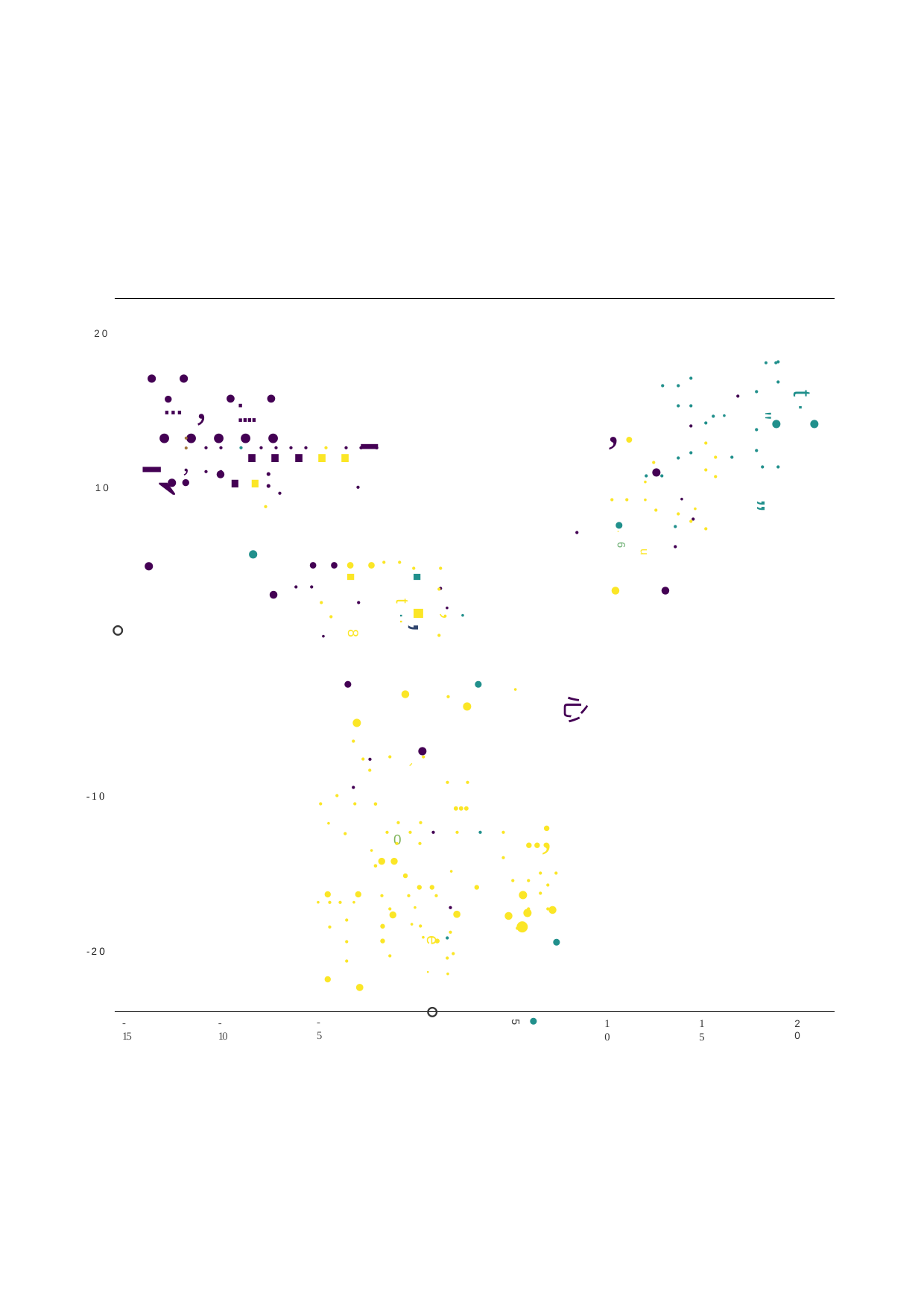

20
·•·-.•.
．．
：
# .....`
． ．．
••
．．．
.....-·.
．＂．．  ．
···，:...
t ·
,.
．．
．．
..
．． ．	．．
．
：．．．．．．．．．．．，．．
．
．	．．
．	． ．．．
:
．
．．
．
．．
．
10
．
．．．
．
．．
”
．
．  ．．
．．
． ．． ．．
．
．．
.
6
u
：．：．
．．
．．．．
. ., .
．．
．	．
t ··
．，
．．
。
8
．
心
．
．	．
．
．
．
．
、
．
-10
．
•．•
•••
．．．
..; ．．
．．0
．．．．．．
．．
．
．
••·..．.:•．.
．	．．
•••．
．．
．．．
． ．
．
．．．
．．
．
．．．
．	．
．．．．．
．
．．．．．
．
．
．
．
e
-20
.
。

-5
-15
-10
10
15
20
5